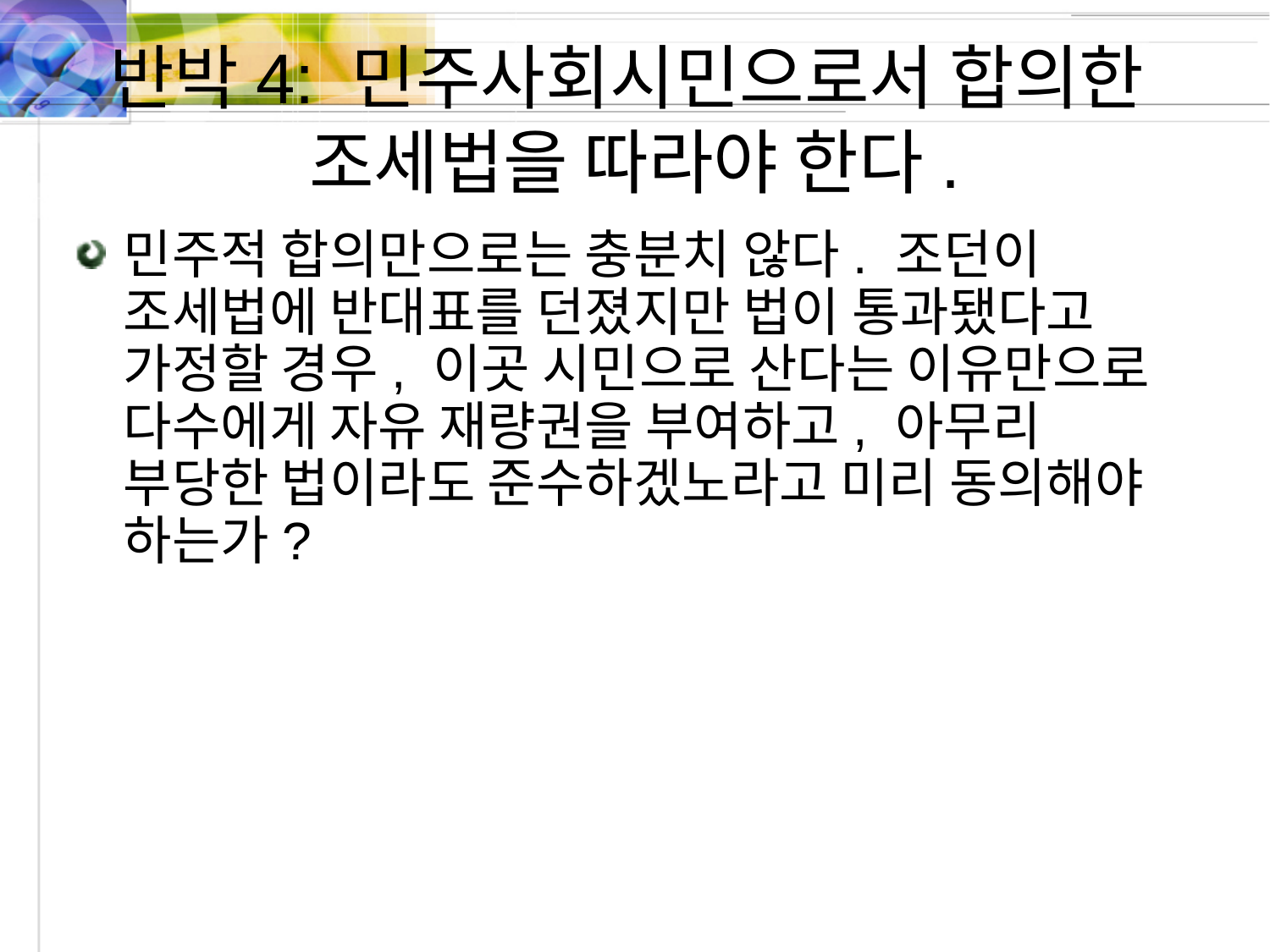

반박4: 민주사회시민으로서 합의한  조세법을 따라야 한다.
민주적 합의만으로는 충분치 않다. 조던이 조세법에 반대표를 던졌지만 법이 통과됐다고 가정할 경우, 이곳 시민으로 산다는 이유만으로 다수에게 자유 재량권을 부여하고, 아무리 부당한 법이라도 준수하겠노라고 미리 동의해야 하는가?